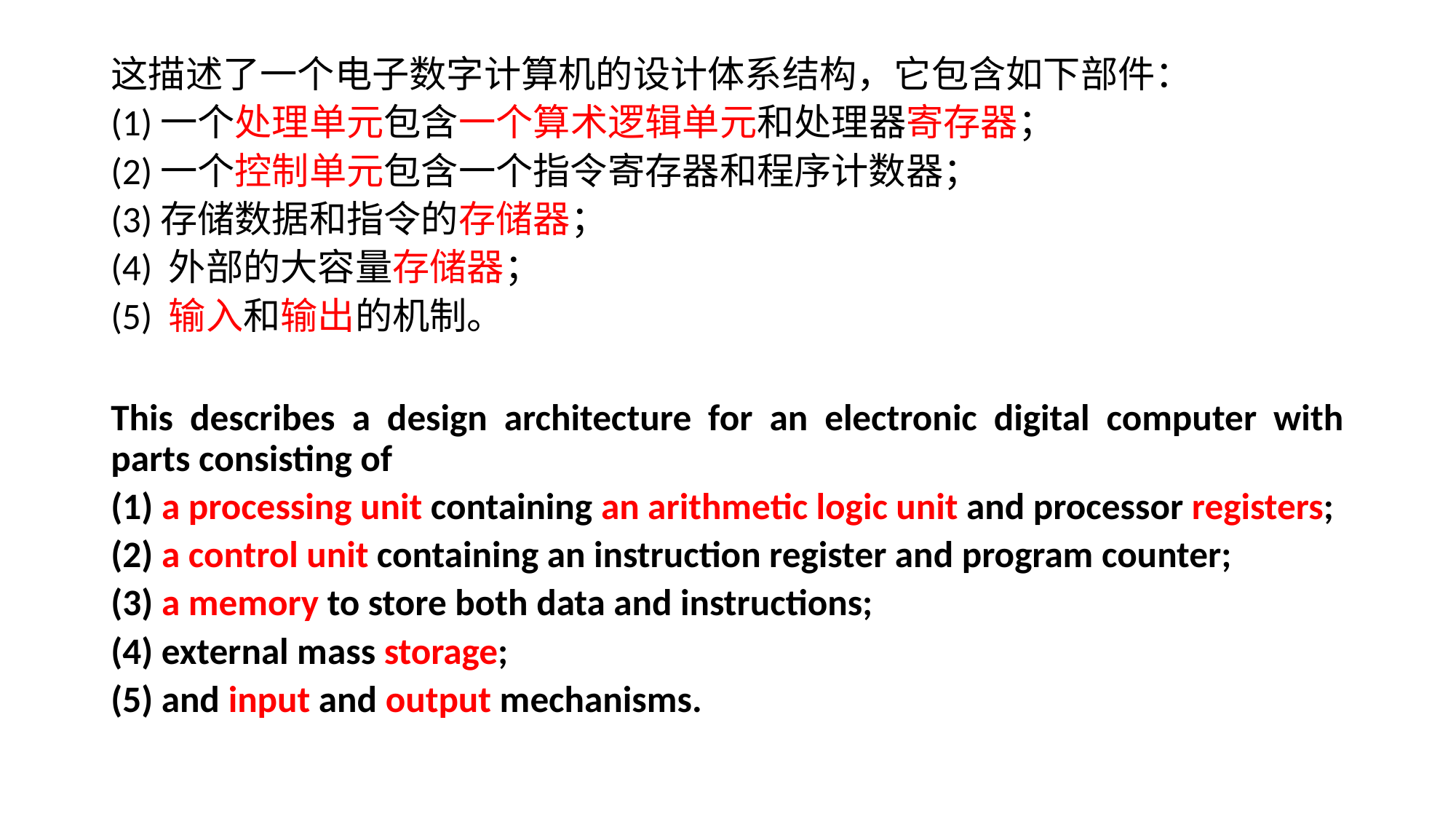

这描述了一个电子数字计算机的设计体系结构，它包含如下部件：
(1)一个处理单元包含一个算术逻辑单元和处理器寄存器；
(2)一个控制单元包含一个指令寄存器和程序计数器；
(3)存储数据和指令的存储器；
(4) 外部的大容量存储器；
(5) 输入和输出的机制。

This describes a design architecture for an electronic digital computer with parts consisting of
(1) a processing unit containing an arithmetic logic unit and processor registers;
(2) a control unit containing an instruction register and program counter;
(3) a memory to store both data and instructions;
(4) external mass storage;
(5) and input and output mechanisms.